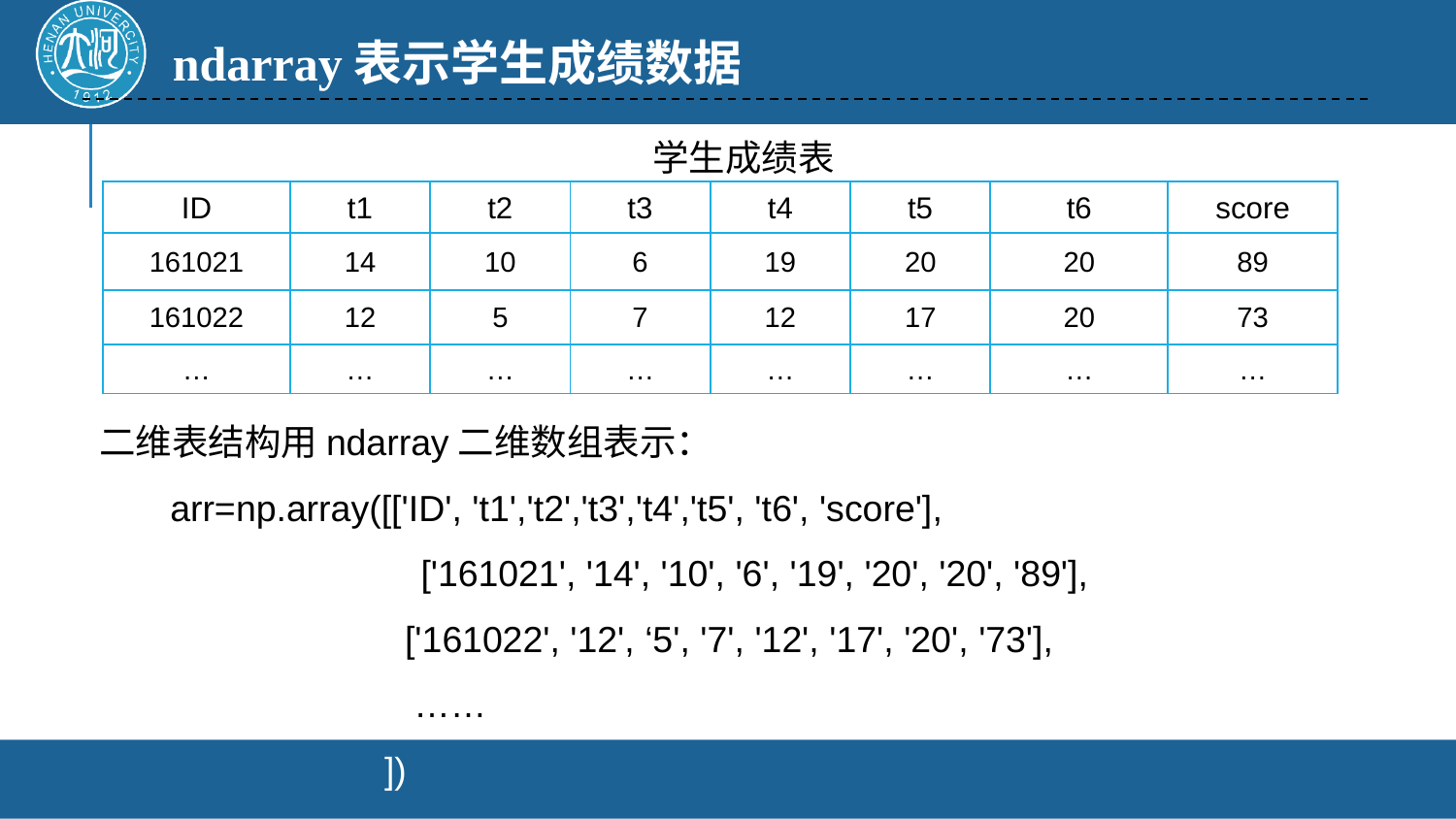

ndarray表示学生成绩数据
学生成绩表
| ID | t1 | t2 | t3 | t4 | t5 | t6 | score |
| --- | --- | --- | --- | --- | --- | --- | --- |
| 161021 | 14 | 10 | 6 | 19 | 20 | 20 | 89 |
| 161022 | 12 | 5 | 7 | 12 | 17 | 20 | 73 |
| … | … | … | … | … | … | … | … |
二维表结构用ndarray二维数组表示：
       arr=np.array([['ID', 't1','t2','t3','t4','t5', 't6', 'score'],
		   ['161021', '14', '10', '6', '19', '20', '20', '89'],
                              ['161022', '12', ‘5', '7', '12', '17', '20', '73'],
                               ……
                            ])